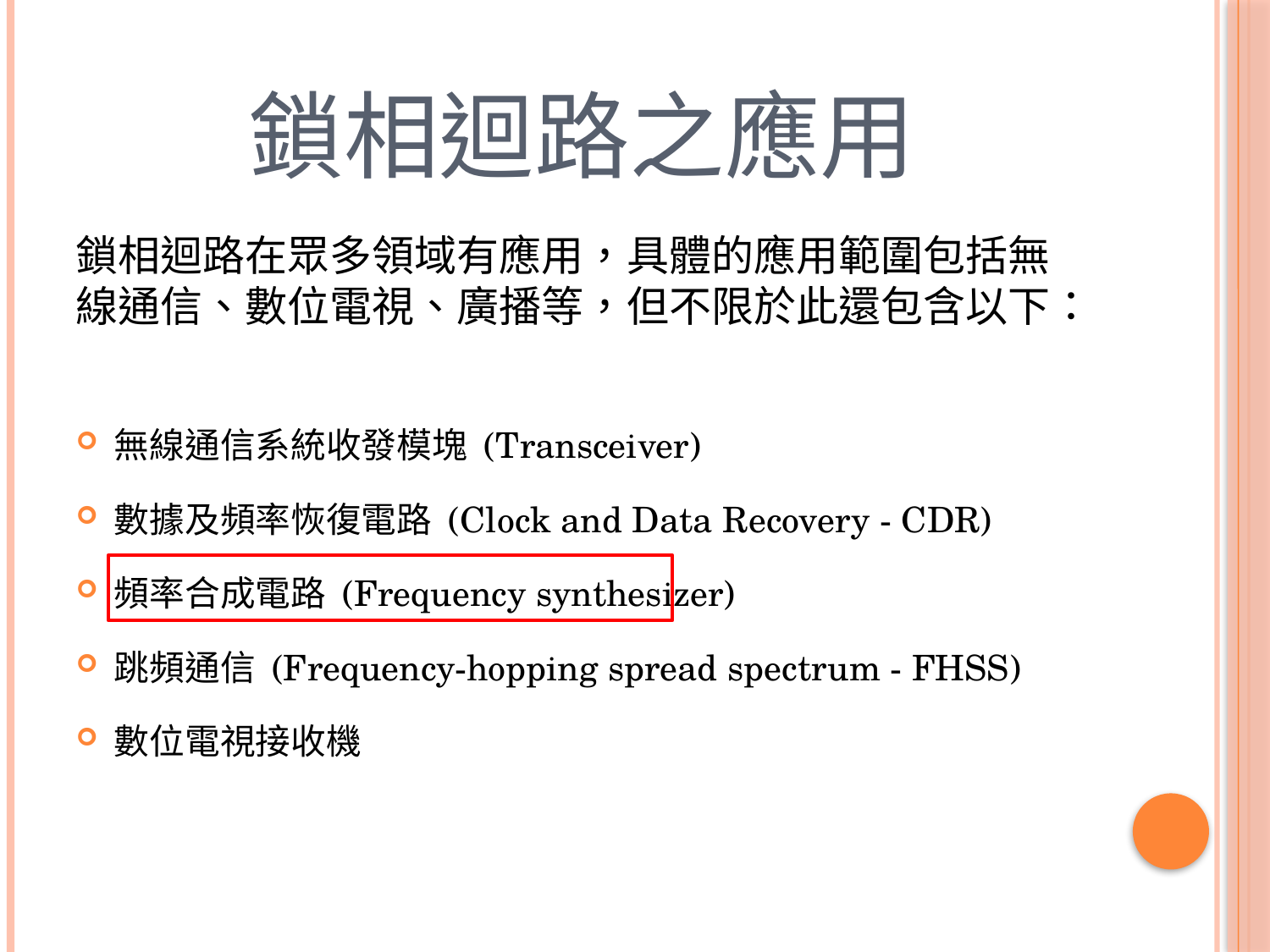

# 鎖相迴路之應用
鎖相迴路在眾多領域有應用，具體的應用範圍包括無線通信、數位電視、廣播等，但不限於此還包含以下：

無線通信系統收發模塊 (Transceiver)
數據及頻率恢復電路 (Clock and Data Recovery - CDR)
頻率合成電路 (Frequency synthesizer)
跳頻通信 (Frequency-hopping spread spectrum - FHSS)
數位電視接收機